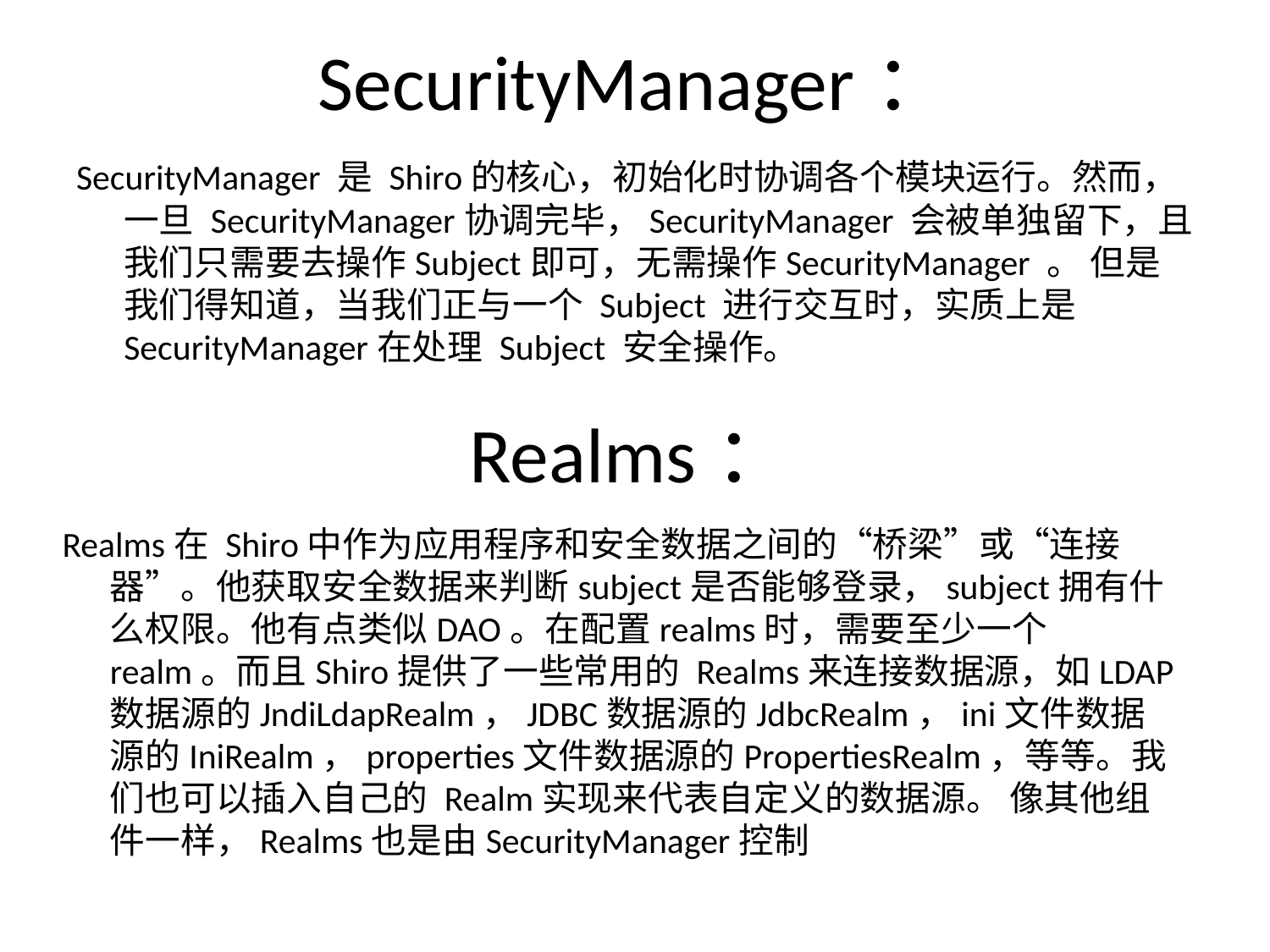

# SecurityManager：
SecurityManager 是 Shiro的核心，初始化时协调各个模块运行。然而，一旦 SecurityManager协调完毕，SecurityManager 会被单独留下，且我们只需要去操作Subject即可，无需操作SecurityManager 。 但是我们得知道，当我们正与一个 Subject 进行交互时，实质上是 SecurityManager在处理 Subject 安全操作。
Realms：
Realms在 Shiro中作为应用程序和安全数据之间的“桥梁”或“连接器”。他获取安全数据来判断subject是否能够登录，subject拥有什么权限。他有点类似DAO。在配置realms时，需要至少一个realm。而且Shiro提供了一些常用的 Realms来连接数据源，如LDAP数据源的JndiLdapRealm，JDBC数据源的JdbcRealm，ini文件数据源的IniRealm，properties文件数据源的PropertiesRealm，等等。我们也可以插入自己的 Realm实现来代表自定义的数据源。 像其他组件一样，Realms也是由SecurityManager控制